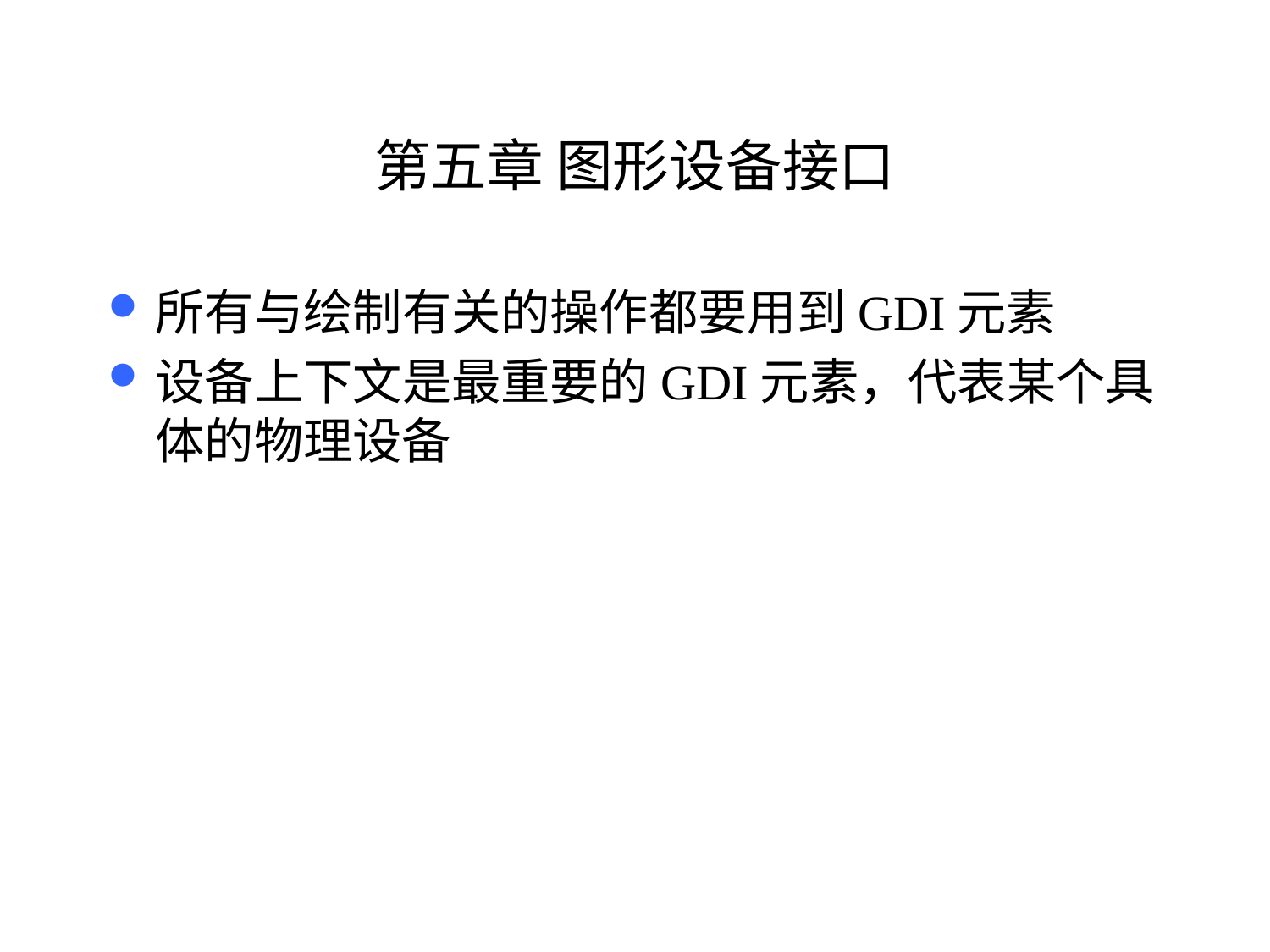

# 第五章 图形设备接口
所有与绘制有关的操作都要用到GDI元素
设备上下文是最重要的GDI元素，代表某个具体的物理设备
41